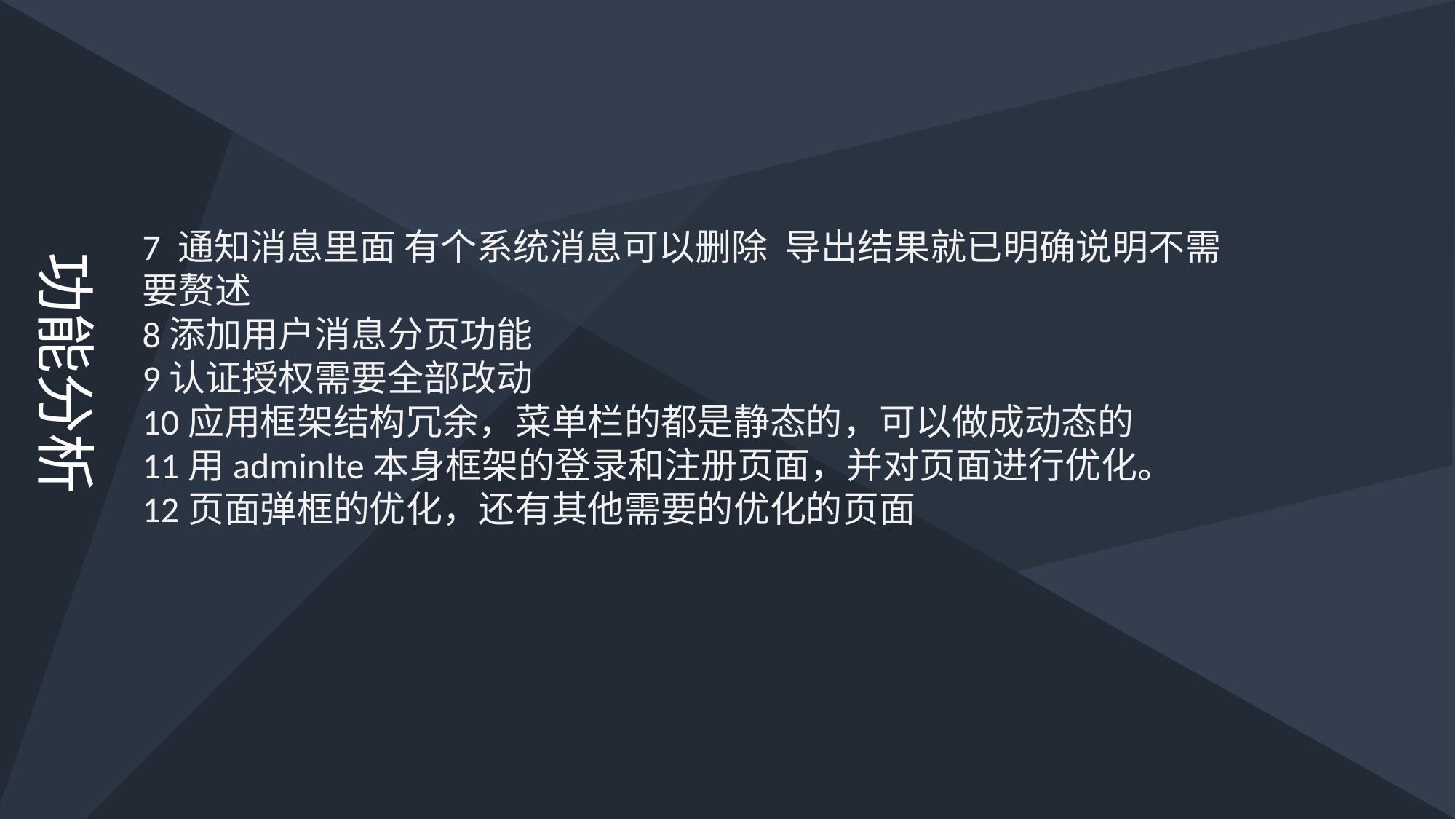

7 通知消息里面 有个系统消息可以删除  导出结果就已明确说明不需要赘述
8添加用户消息分页功能
9认证授权需要全部改动
10应用框架结构冗余，菜单栏的都是静态的，可以做成动态的
11用adminlte本身框架的登录和注册页面，并对页面进行优化。
12页面弹框的优化，还有其他需要的优化的页面
功能分析